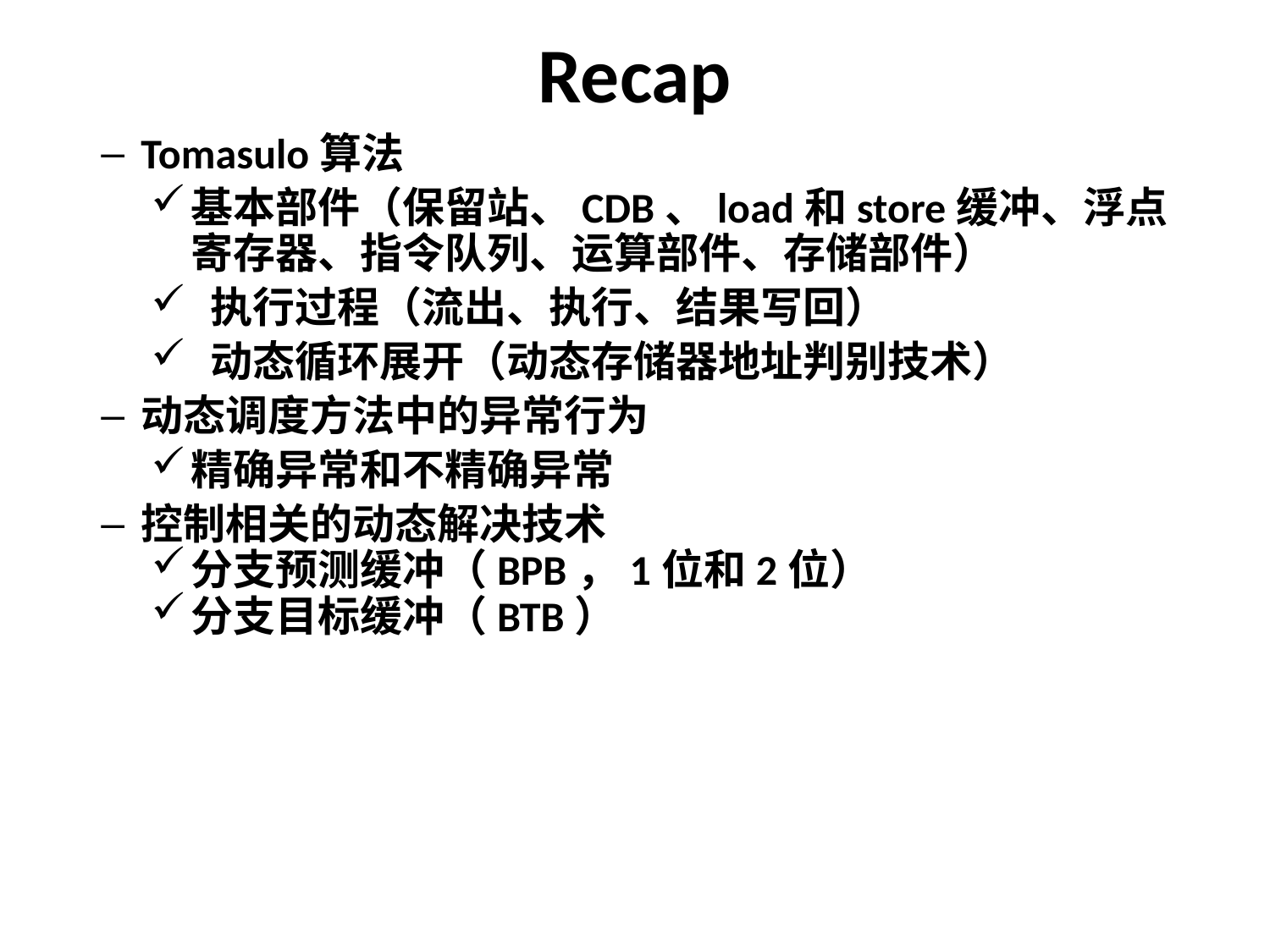

# Recap
Tomasulo算法
基本部件（保留站、CDB、load和store缓冲、浮点寄存器、指令队列、运算部件、存储部件）
 执行过程（流出、执行、结果写回）
 动态循环展开（动态存储器地址判别技术）
动态调度方法中的异常行为
精确异常和不精确异常
控制相关的动态解决技术
分支预测缓冲（BPB，1位和2位）
分支目标缓冲（BTB）